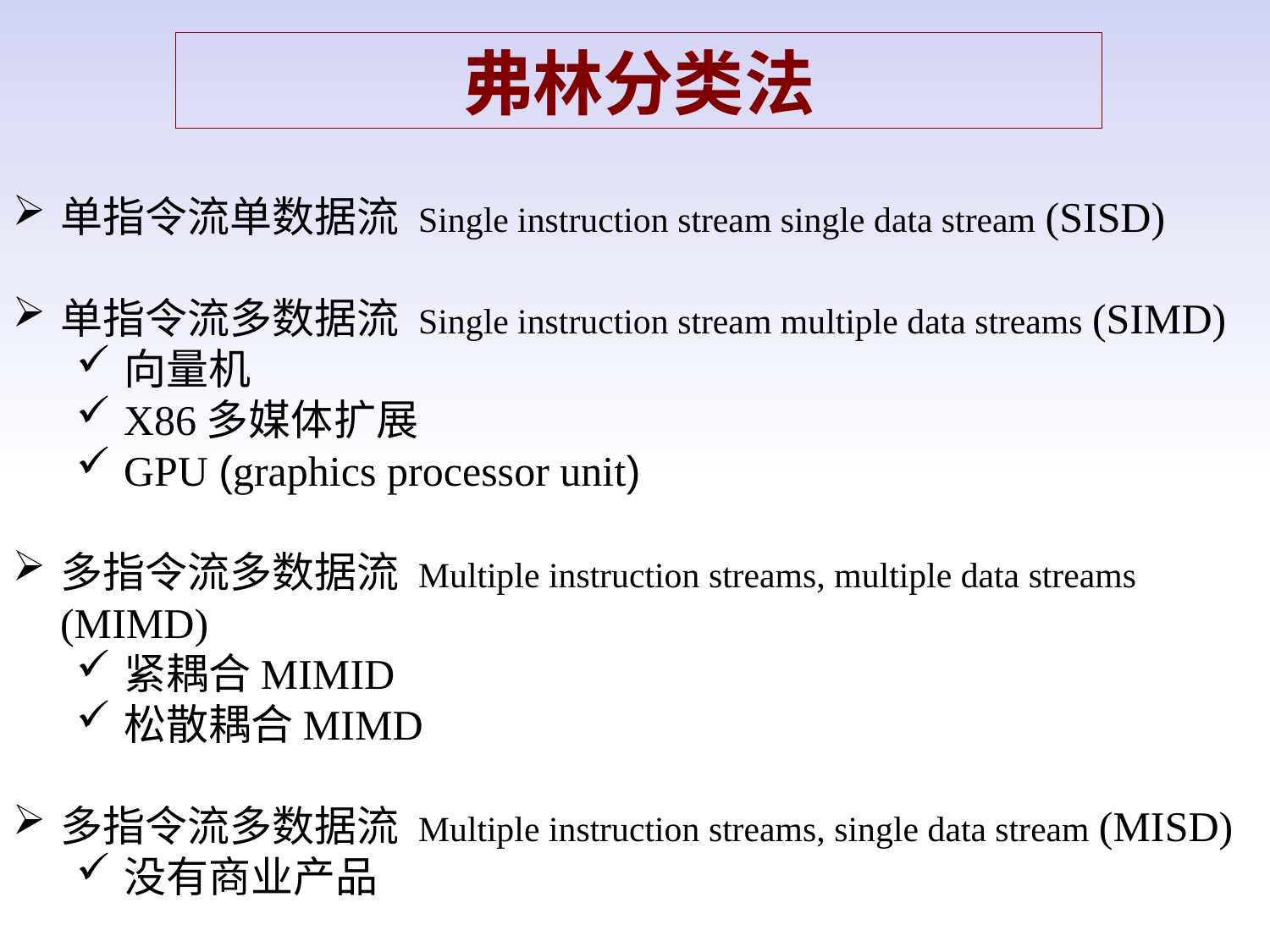

弗林分类法
单指令流单数据流 Single instruction stream single data stream (SISD)

单指令流多数据流 Single instruction stream multiple data streams (SIMD)
向量机
X86多媒体扩展
GPU (graphics processor unit)

多指令流多数据流 Multiple instruction streams, multiple data streams  (MIMD)
紧耦合MIMID
松散耦合MIMD

多指令流多数据流 Multiple instruction streams, single data stream (MISD)
没有商业产品